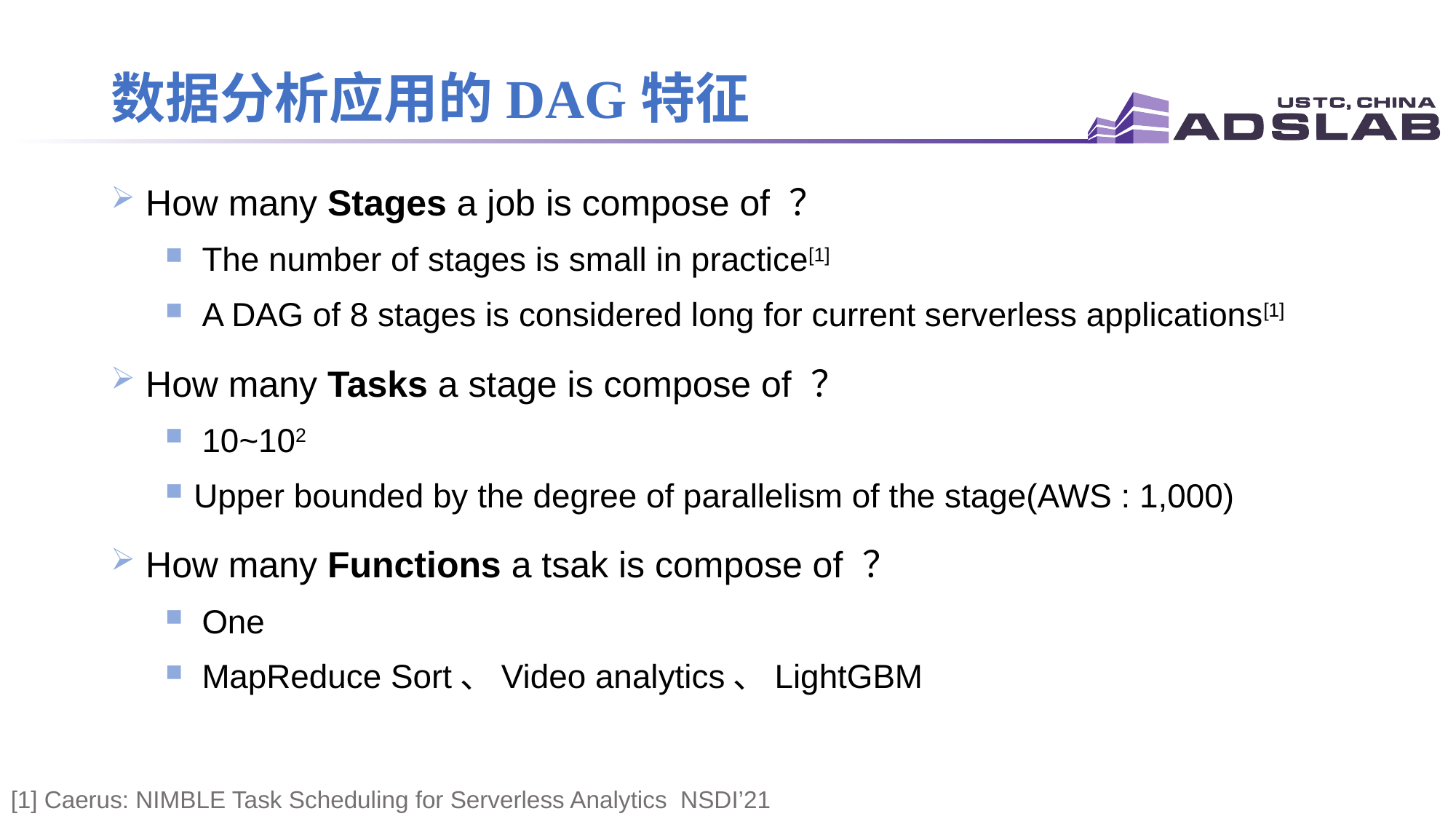

# 数据分析应用的DAG特征
 How many Stages a job is compose of ？
  The number of stages is small in practice[1]
  A DAG of 8 stages is considered long for current serverless applications[1]
 How many Tasks a stage is compose of ？
  10~102
  Upper bounded by the degree of parallelism of the stage(AWS : 1,000)
 How many Functions a tsak is compose of ？
  One
  MapReduce Sort、Video analytics、LightGBM
[1] Caerus: NIMBLE Task Scheduling for Serverless Analytics  NSDI’21